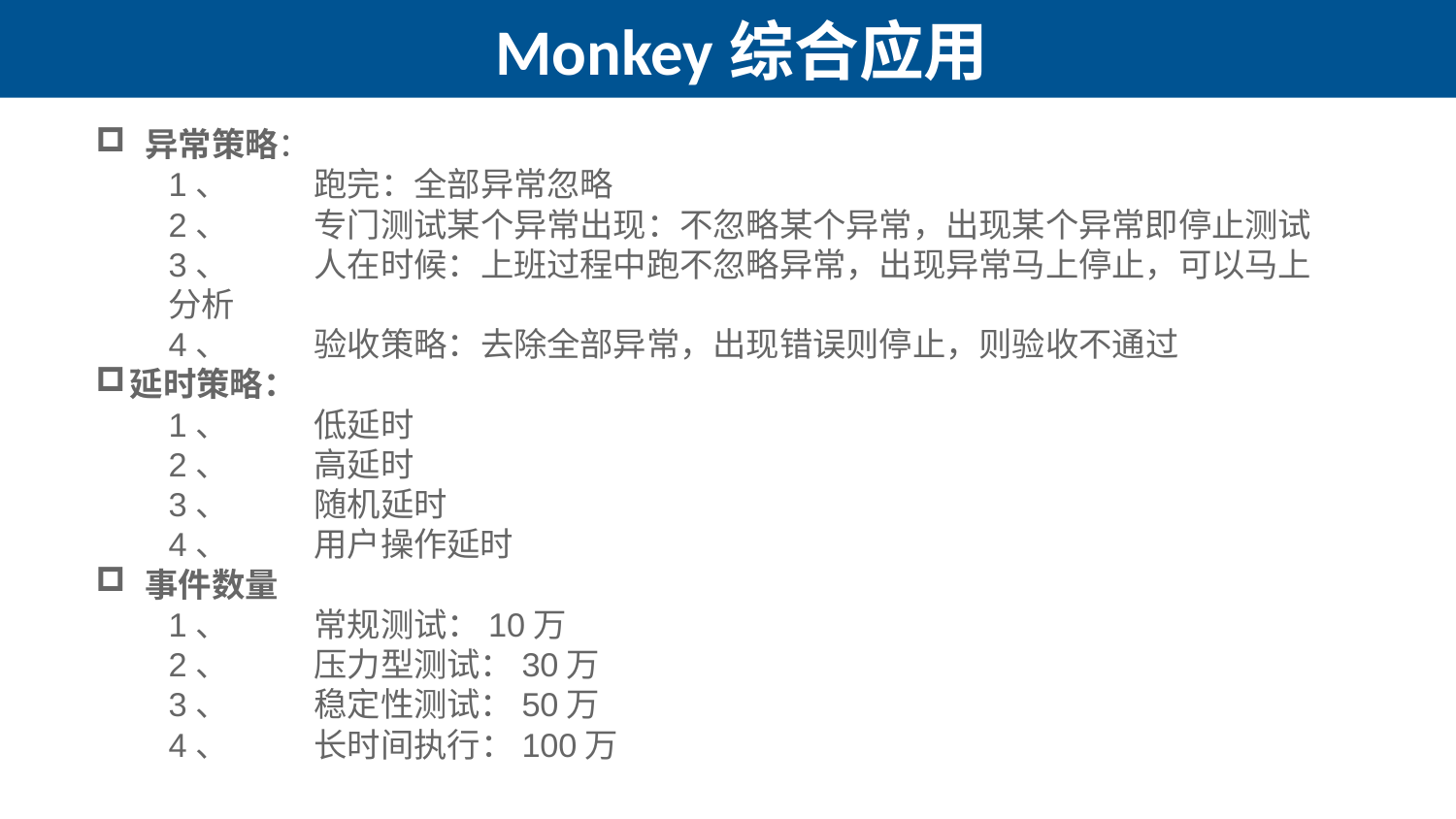

# Monkey综合应用
 异常策略：
1、	跑完：全部异常忽略
2、	专门测试某个异常出现：不忽略某个异常，出现某个异常即停止测试
3、	人在时候：上班过程中跑不忽略异常，出现异常马上停止，可以马上分析
4、	验收策略：去除全部异常，出现错误则停止，则验收不通过
延时策略：
1、	低延时
2、	高延时
3、	随机延时
4、	用户操作延时
 事件数量
1、	常规测试：10万
2、	压力型测试：30万
3、	稳定性测试：50万
4、	长时间执行：100万